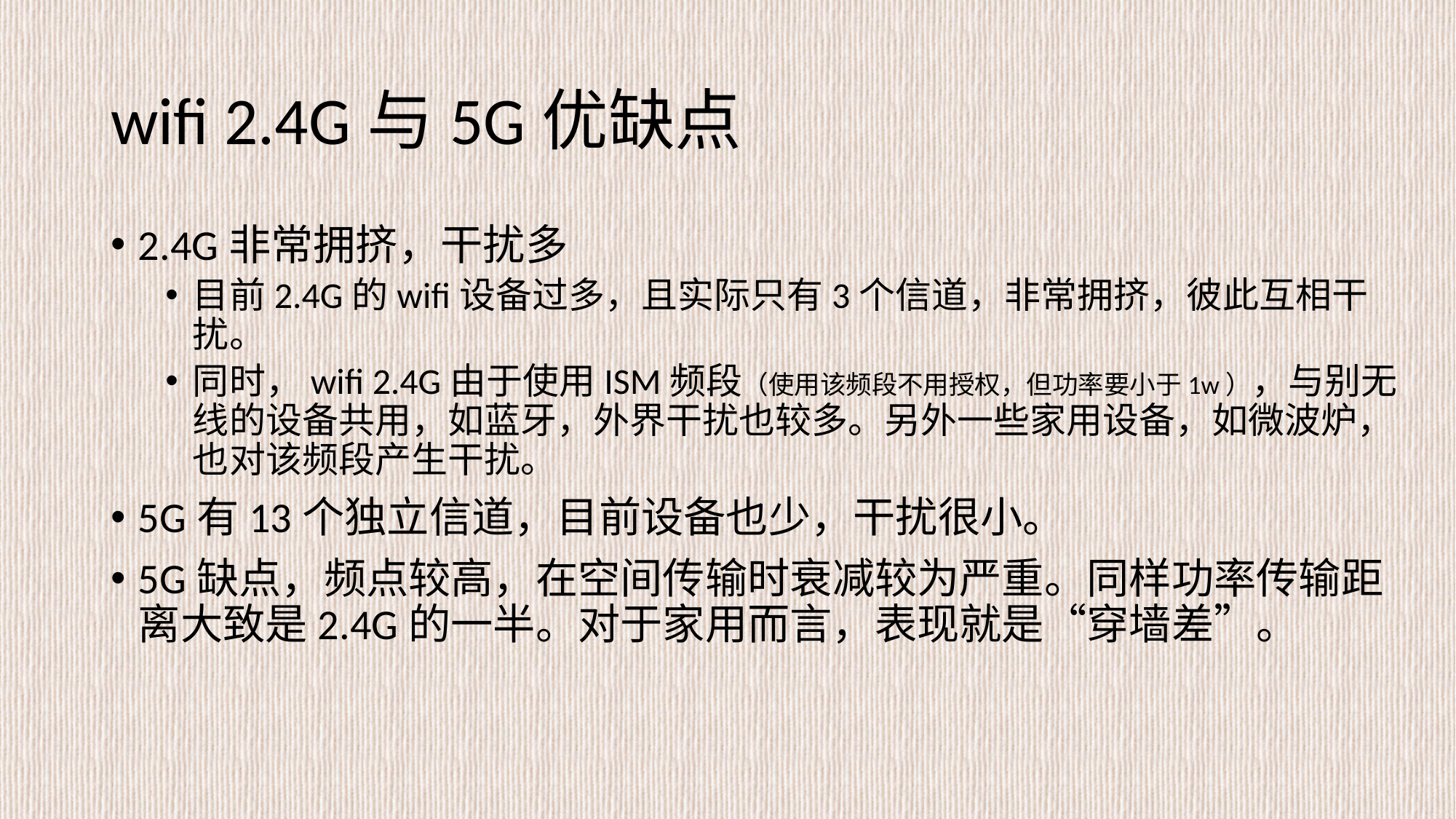

# wifi 2.4G与5G优缺点
2.4G非常拥挤，干扰多
目前2.4G的wifi设备过多，且实际只有3个信道，非常拥挤，彼此互相干扰。
同时，wifi 2.4G由于使用ISM频段（使用该频段不用授权，但功率要小于1w），与别无线的设备共用，如蓝牙，外界干扰也较多。另外一些家用设备，如微波炉，也对该频段产生干扰。
5G有13个独立信道，目前设备也少，干扰很小。
5G缺点，频点较高，在空间传输时衰减较为严重。同样功率传输距离大致是2.4G的一半。对于家用而言，表现就是“穿墙差”。